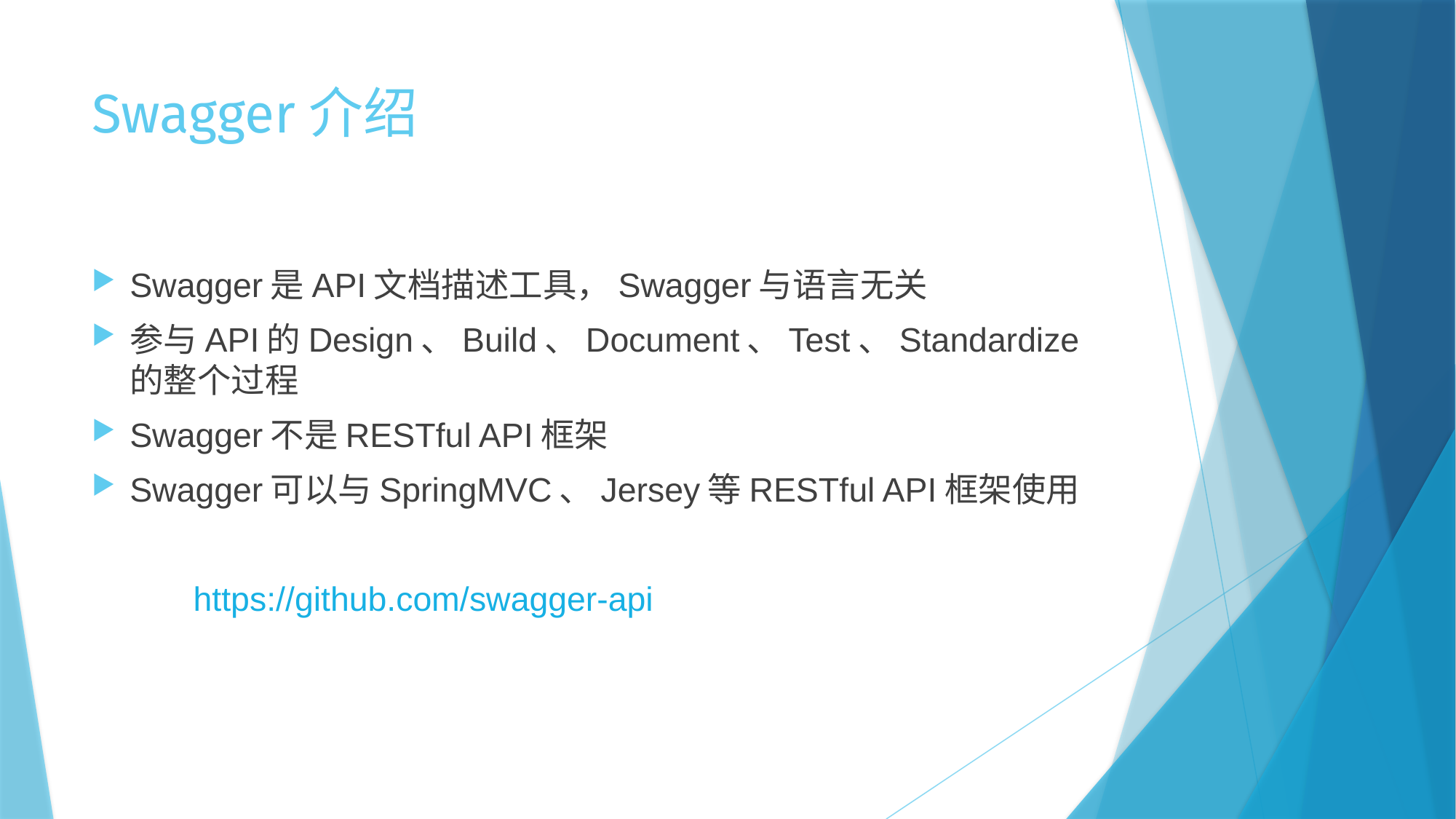

# Swagger介绍
Swagger是API文档描述工具，Swagger与语言无关
参与API的Design、Build、Document、Test、Standardize的整个过程
Swagger不是RESTful API框架
Swagger可以与SpringMVC、Jersey等RESTful API框架使用

								https://github.com/swagger-api